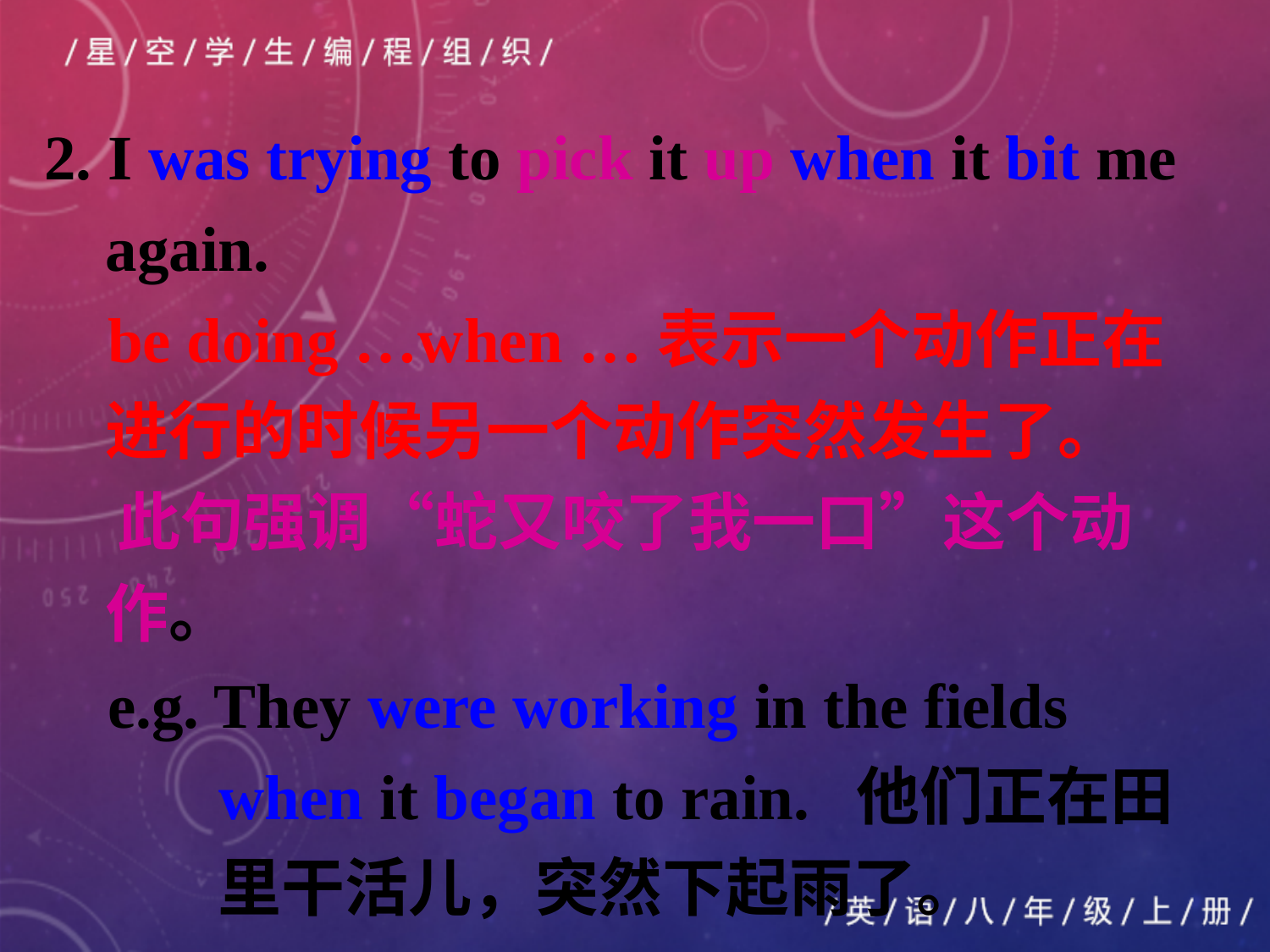

2. I was trying to pick it up when it bit me again.
    be doing …when …表示一个动作正在进行的时候另一个动作突然发生了。
    此句强调“蛇又咬了我一口”这个动作。
    e.g. They were working in the fields
           when it began to rain.  他们正在田
           里干活儿，突然下起雨了。